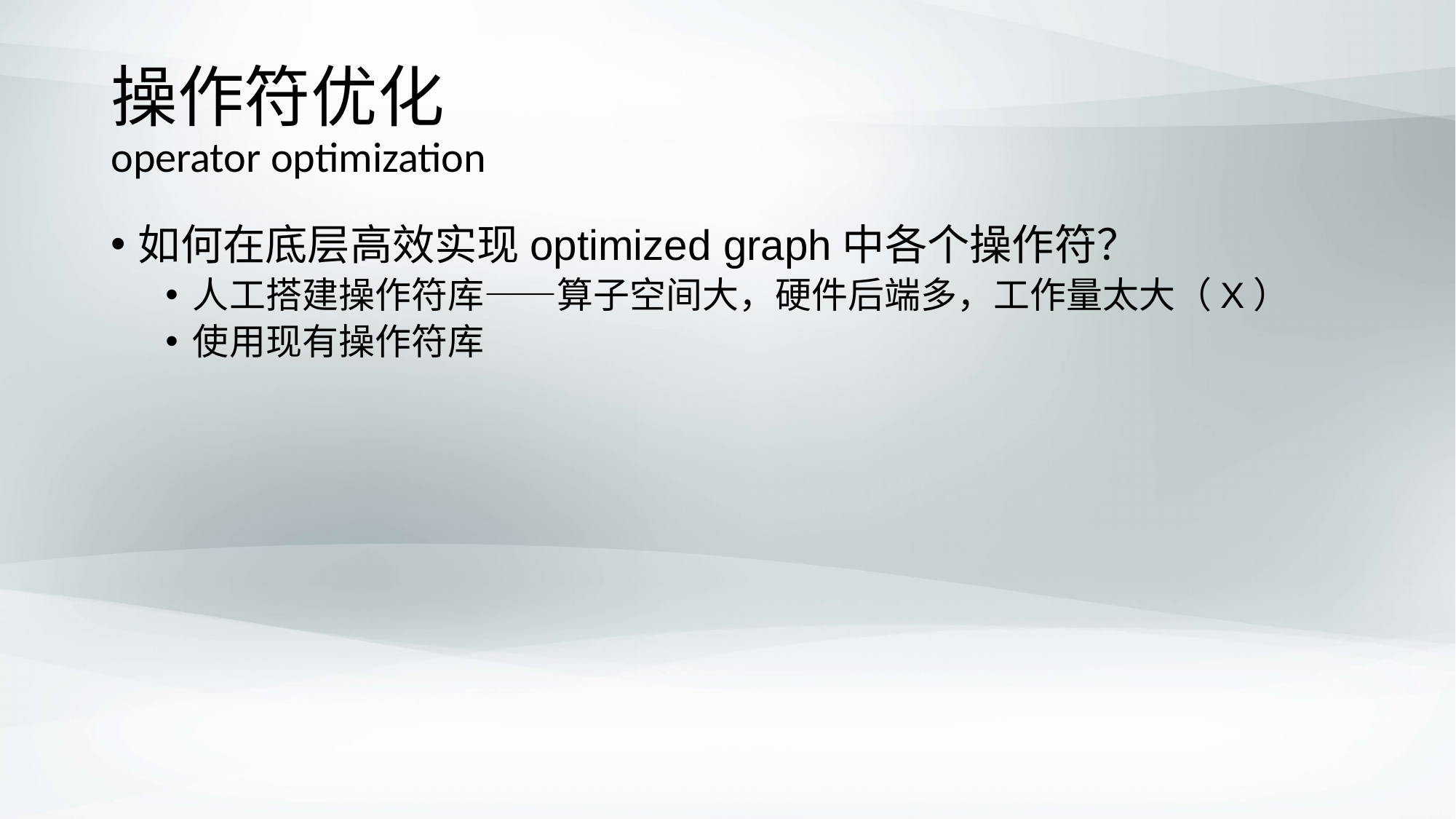

# 操作符优化 operator optimization
如何在底层高效实现optimized graph中各个操作符？
人工搭建操作符库——算子空间大，硬件后端多，工作量太大（X）
使用现有操作符库